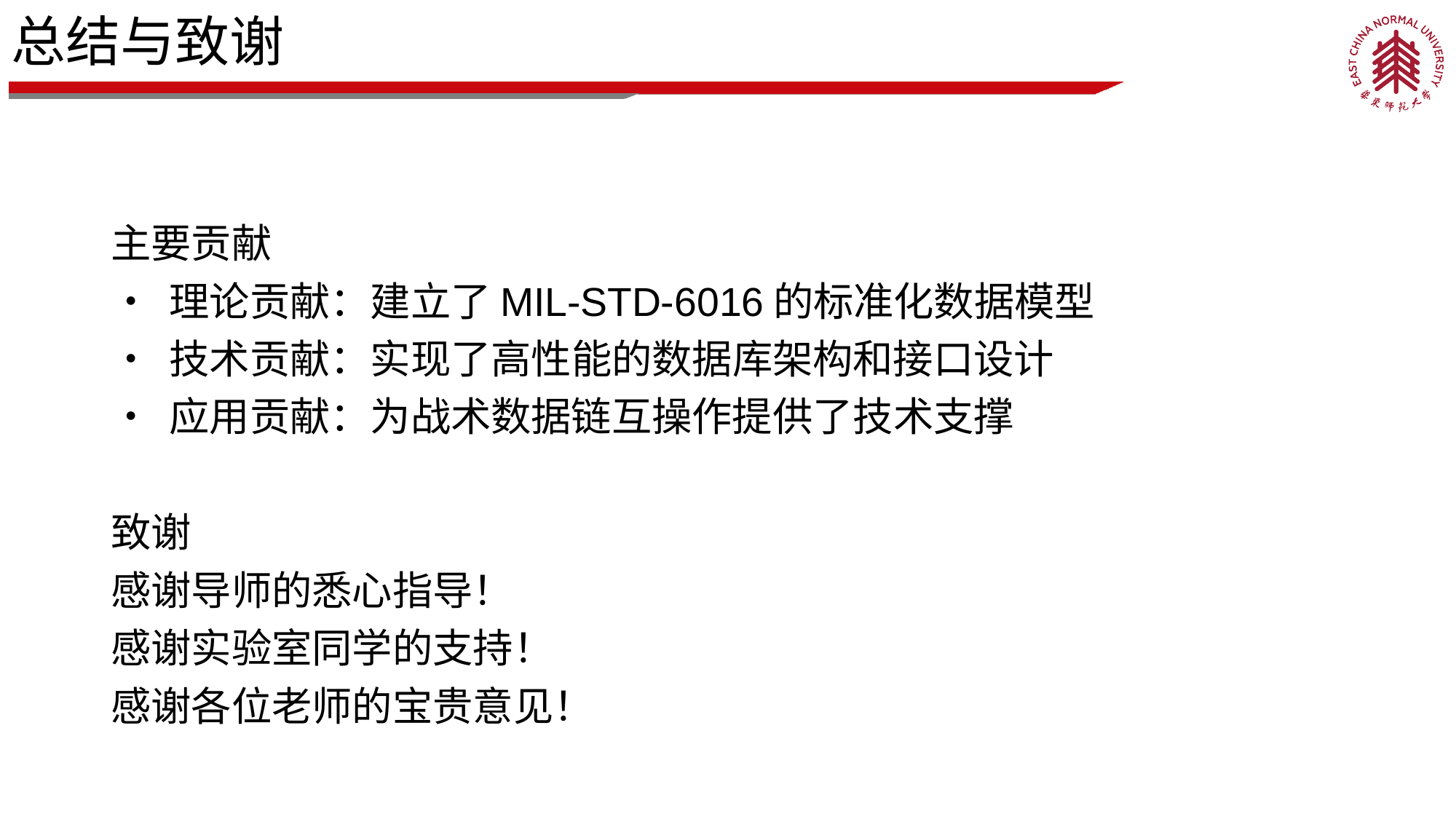

# 总结与致谢
主要贡献
• 理论贡献：建立了MIL-STD-6016的标准化数据模型
• 技术贡献：实现了高性能的数据库架构和接口设计
• 应用贡献：为战术数据链互操作提供了技术支撑

致谢
感谢导师的悉心指导！
感谢实验室同学的支持！
感谢各位老师的宝贵意见！